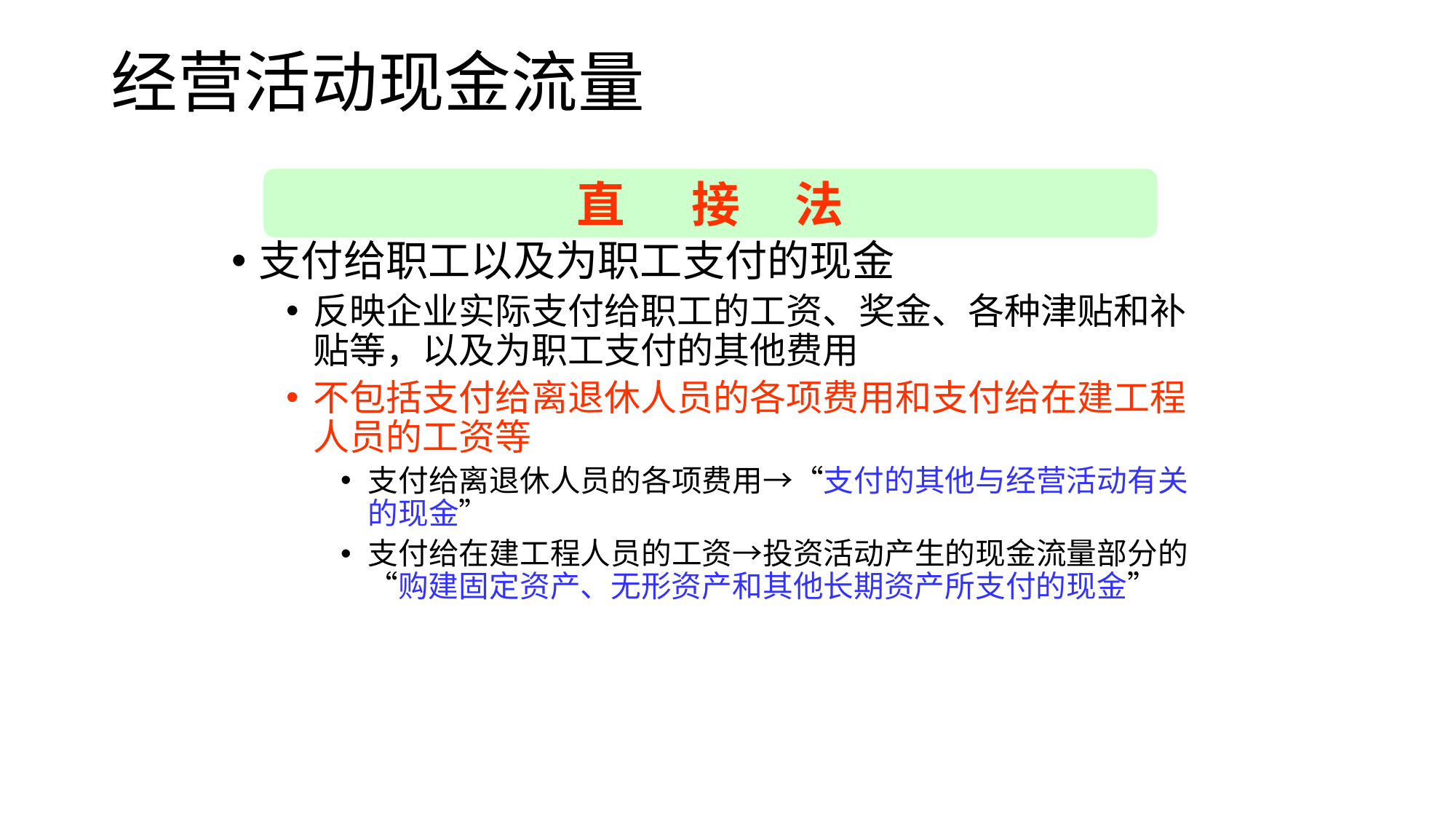

# 经营活动现金流量
直      接     法
支付给职工以及为职工支付的现金
反映企业实际支付给职工的工资、奖金、各种津贴和补贴等，以及为职工支付的其他费用
不包括支付给离退休人员的各项费用和支付给在建工程人员的工资等
支付给离退休人员的各项费用→“支付的其他与经营活动有关的现金”
支付给在建工程人员的工资→投资活动产生的现金流量部分的“购建固定资产、无形资产和其他长期资产所支付的现金”
2023/3/30
39